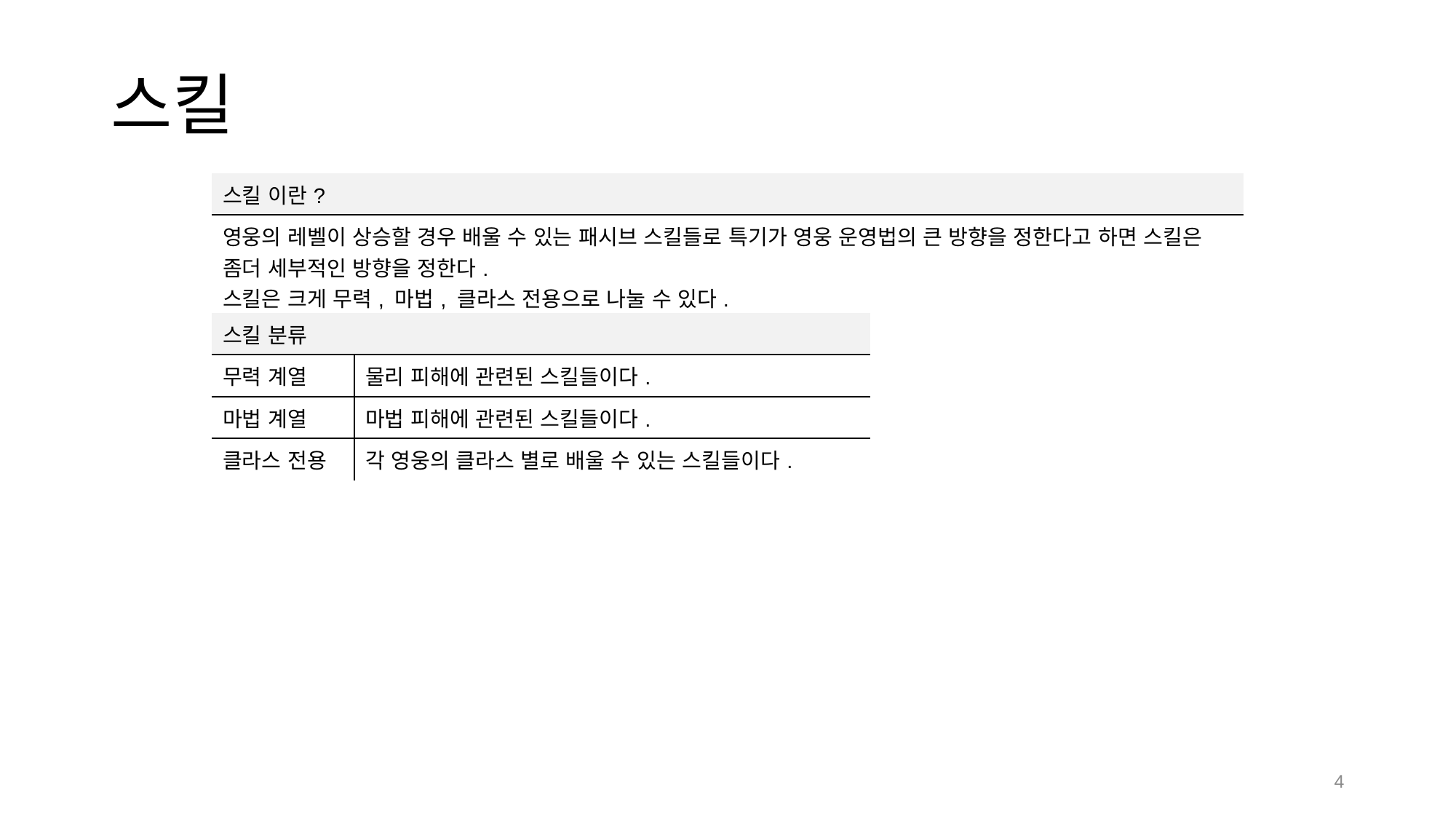

# 스킬
| 스킬 이란? |
| --- |
| 영웅의 레벨이 상승할 경우 배울 수 있는 패시브 스킬들로 특기가 영웅 운영법의 큰 방향을 정한다고 하면 스킬은 좀더 세부적인 방향을 정한다. 스킬은 크게 무력, 마법, 클라스 전용으로 나눌 수 있다. |
| 스킬 분류 |  |
| --- | --- |
| 무력 계열 | 물리 피해에 관련된 스킬들이다. |
| 마법 계열 | 마법 피해에 관련된 스킬들이다. |
| 클라스 전용 | 각 영웅의 클라스 별로 배울 수 있는 스킬들이다. |
4